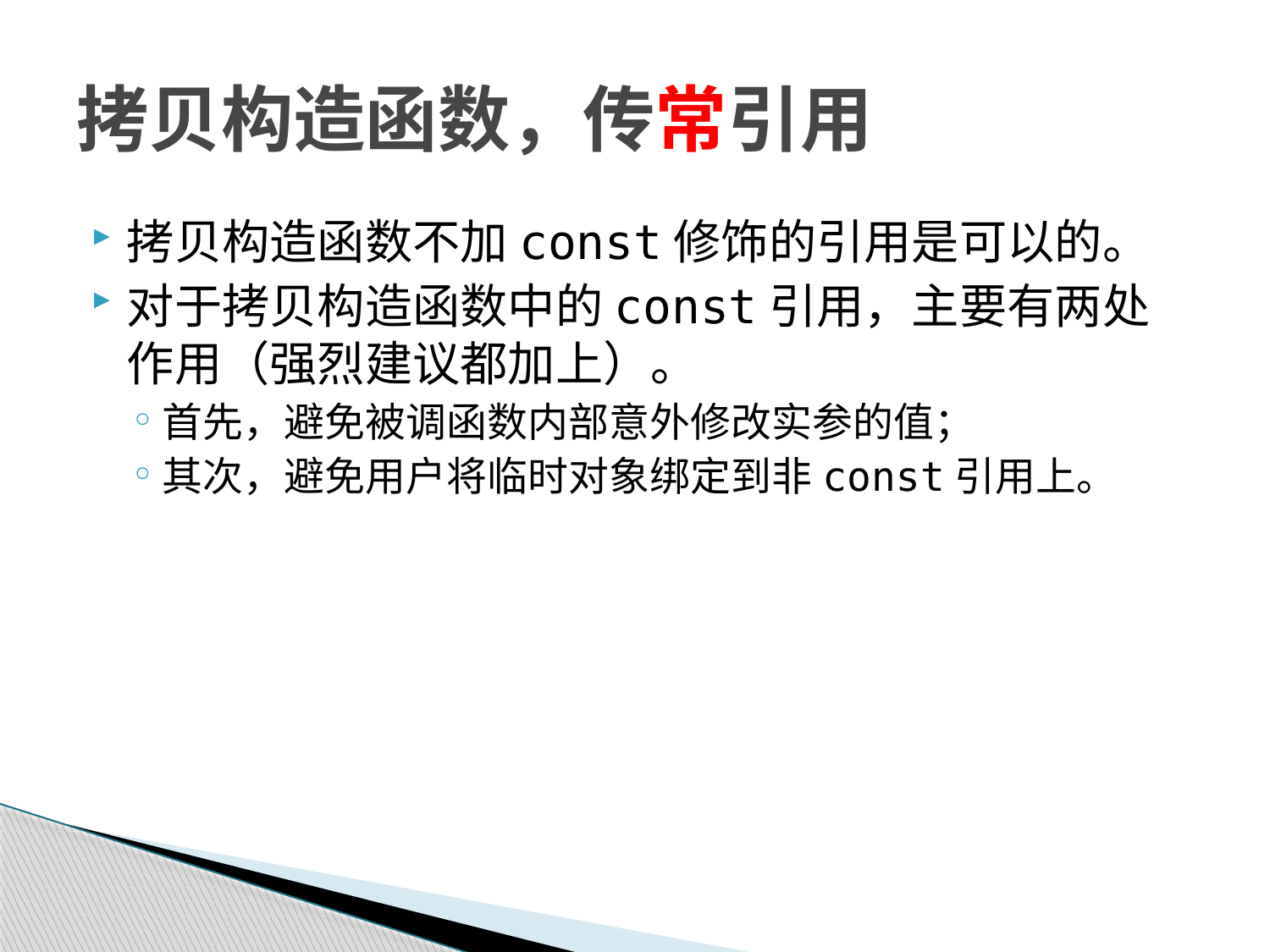

# 拷贝构造函数，传常引用
拷贝构造函数不加const修饰的引用是可以的。
对于拷贝构造函数中的const引用，主要有两处作用（强烈建议都加上）。
首先，避免被调函数内部意外修改实参的值；
其次，避免用户将临时对象绑定到非const引用上。